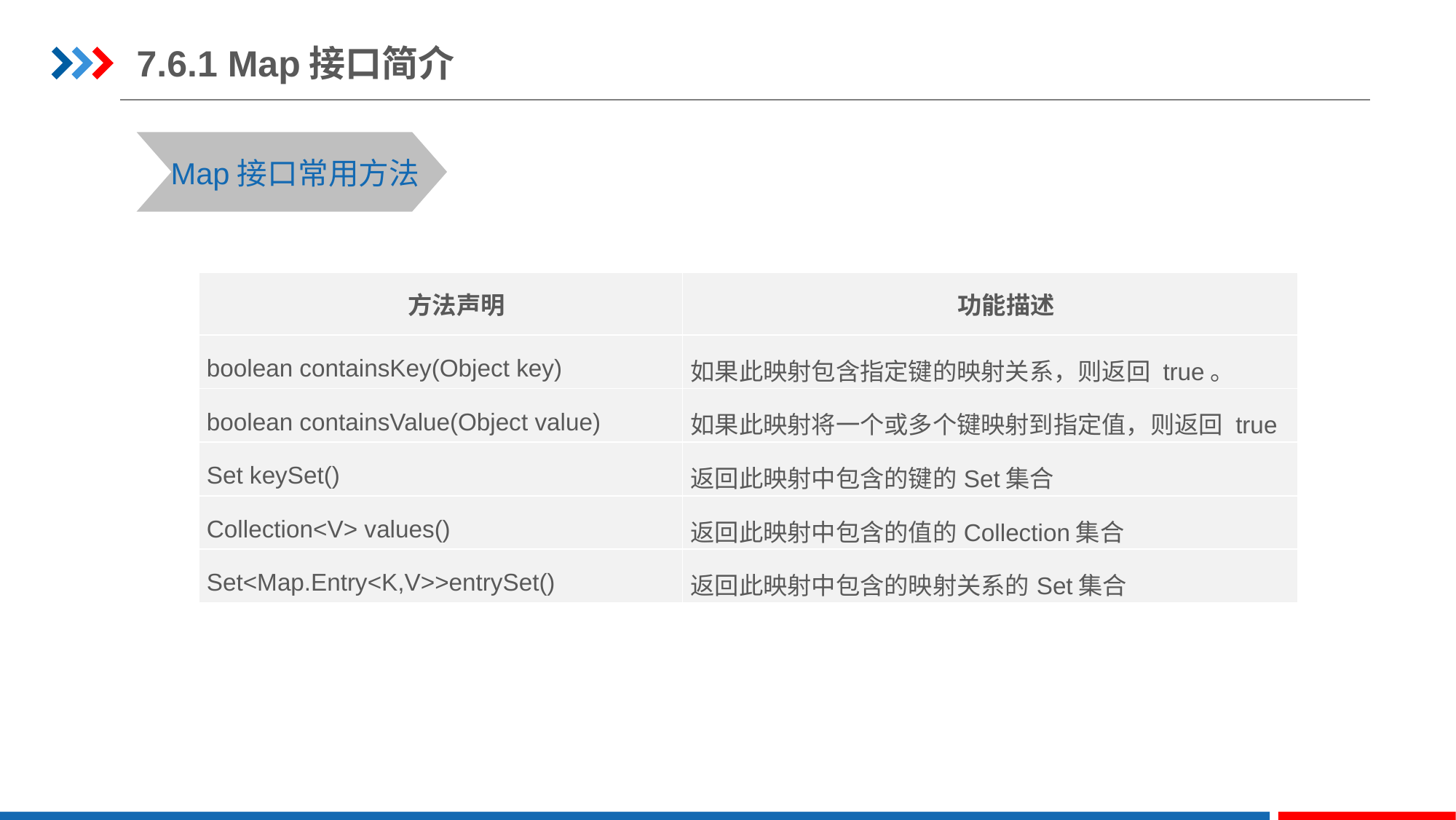

7.6.1 Map接口简介

Map接口常用方法
| 方法声明 | 功能描述 |
| --- | --- |
| boolean containsKey(Object key) | 如果此映射包含指定键的映射关系，则返回 true。 |
| boolean containsValue(Object value) | 如果此映射将一个或多个键映射到指定值，则返回 true |
| Set keySet() | 返回此映射中包含的键的Set集合 |
| Collection<V> values() | 返回此映射中包含的值的Collection集合 |
| Set<Map.Entry<K,V>>entrySet() | 返回此映射中包含的映射关系的Set集合 |